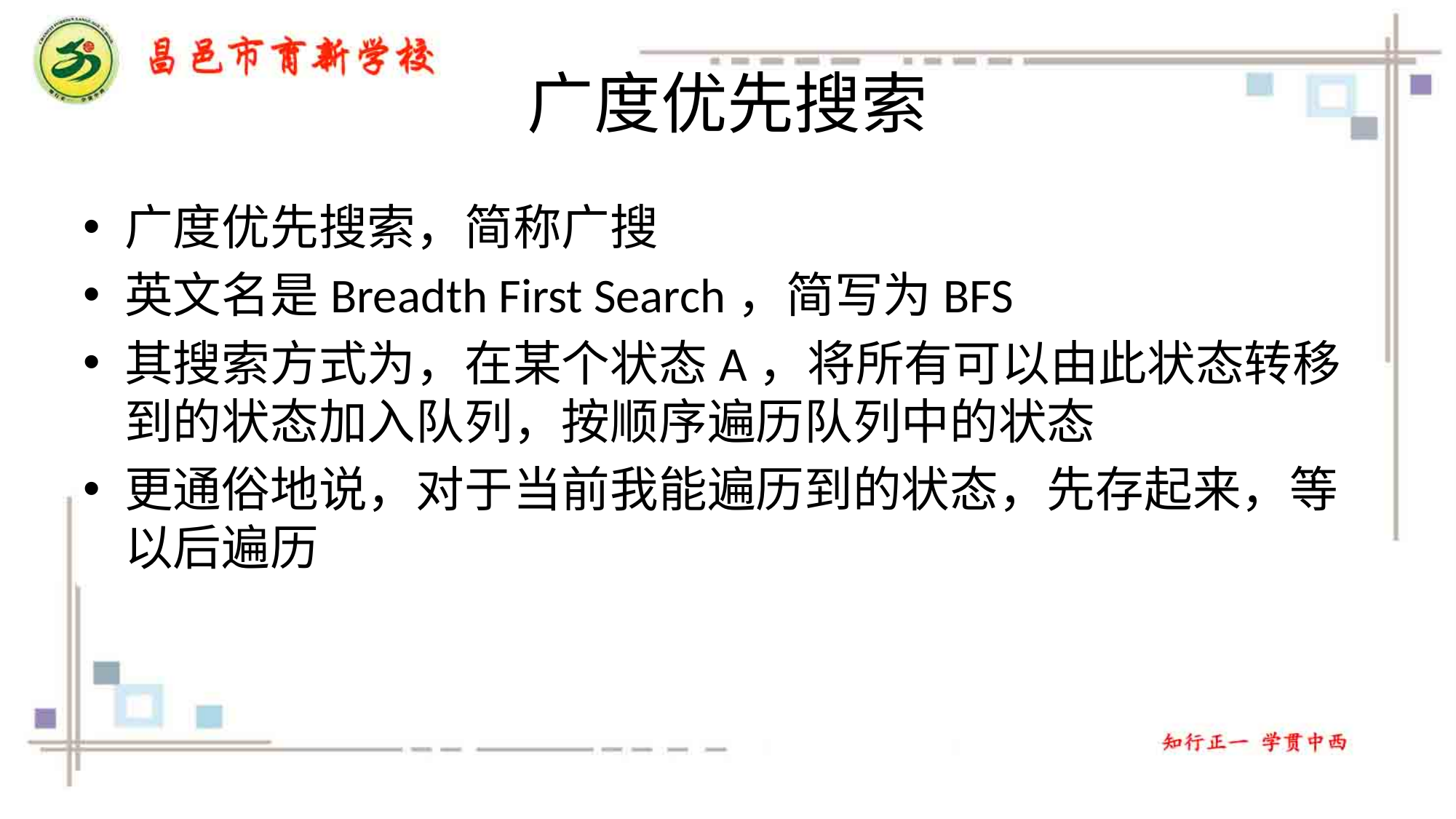

# 广度优先搜索
广度优先搜索，简称广搜
英文名是Breadth First Search，简写为BFS
其搜索方式为，在某个状态A，将所有可以由此状态转移到的状态加入队列，按顺序遍历队列中的状态
更通俗地说，对于当前我能遍历到的状态，先存起来，等以后遍历